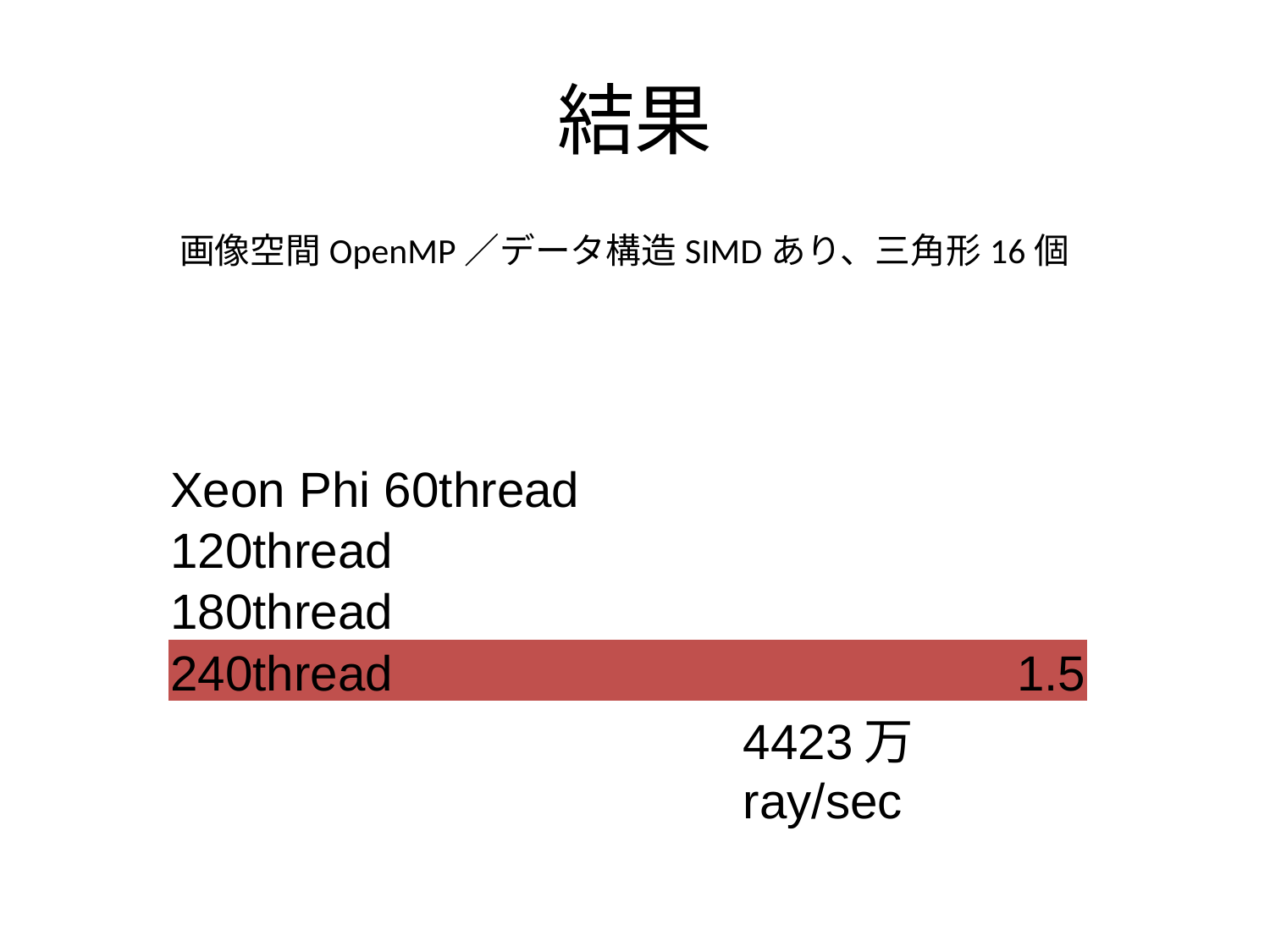

# 結果
画像空間OpenMP／データ構造SIMDあり、三角形16個
| Xeon Phi 60thread |  |  |
| --- | --- | --- |
| 120thread |  |  |
| 180thread |  |  |
| 240thread |  | 1.5 |
|  |  | 4423万 ray/sec |